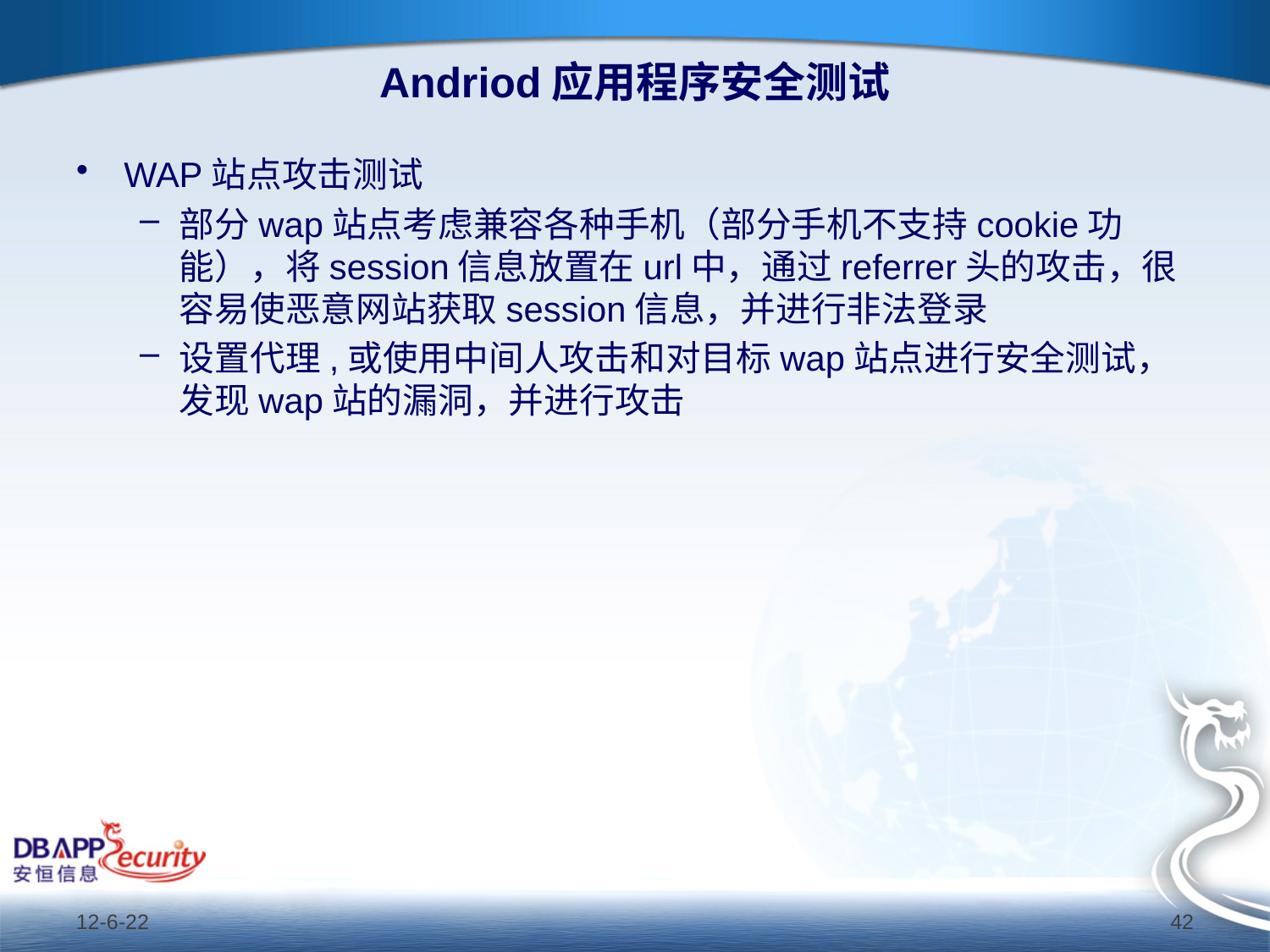

# Andriod应用程序安全测试
WAP站点攻击测试
部分wap站点考虑兼容各种手机（部分手机不支持cookie功能），将session信息放置在url中，通过referrer头的攻击，很容易使恶意网站获取session信息，并进行非法登录
设置代理,或使用中间人攻击和对目标wap站点进行安全测试，发现wap站的漏洞，并进行攻击